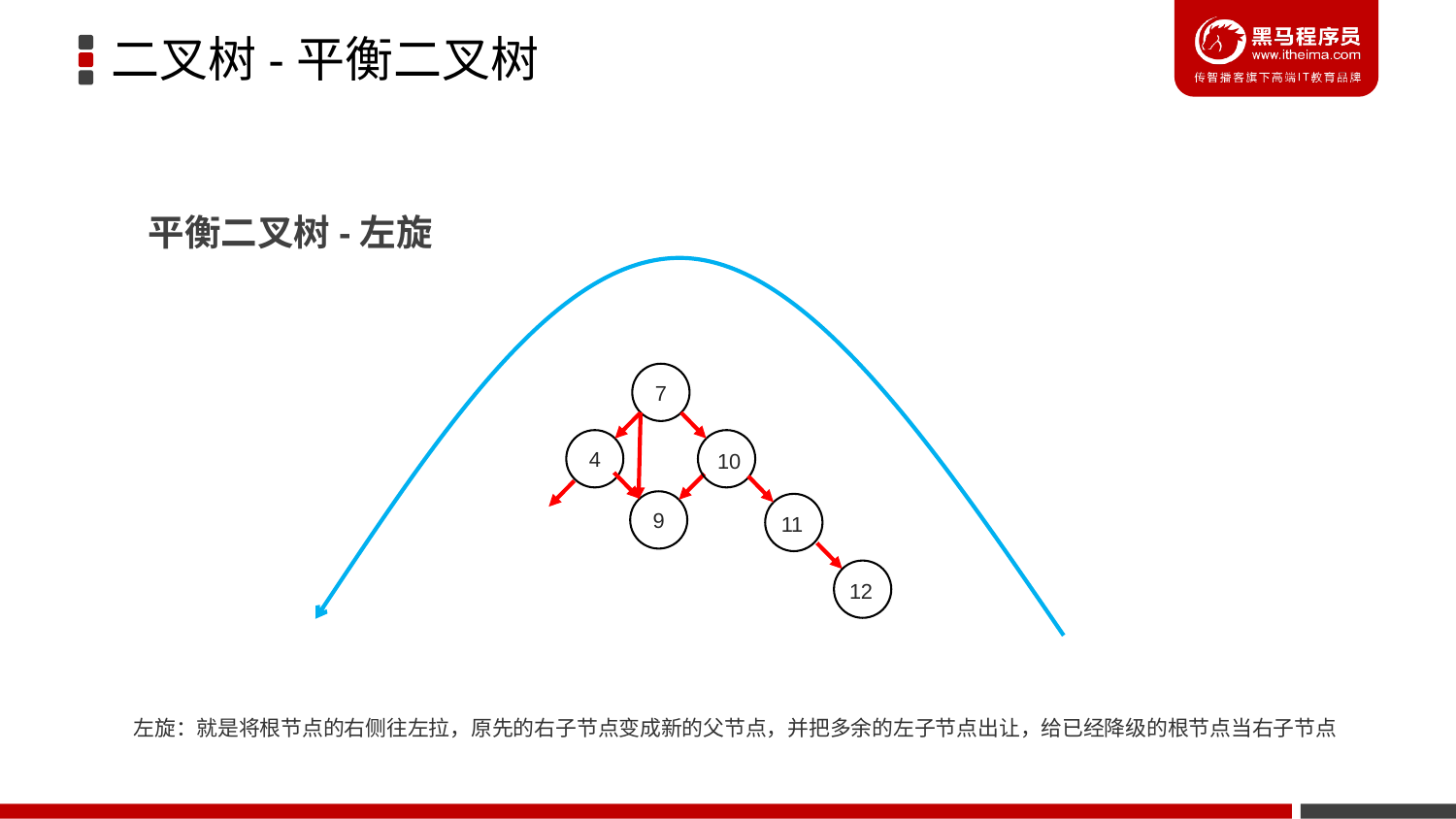

二叉树-平衡二叉树
平衡二叉树-左旋

7
4

10
9

11

12
左旋：就是将根节点的右侧往左拉，原先的右子节点变成新的父节点，并把多余的左子节点出让，给已经降级的根节点当右子节点